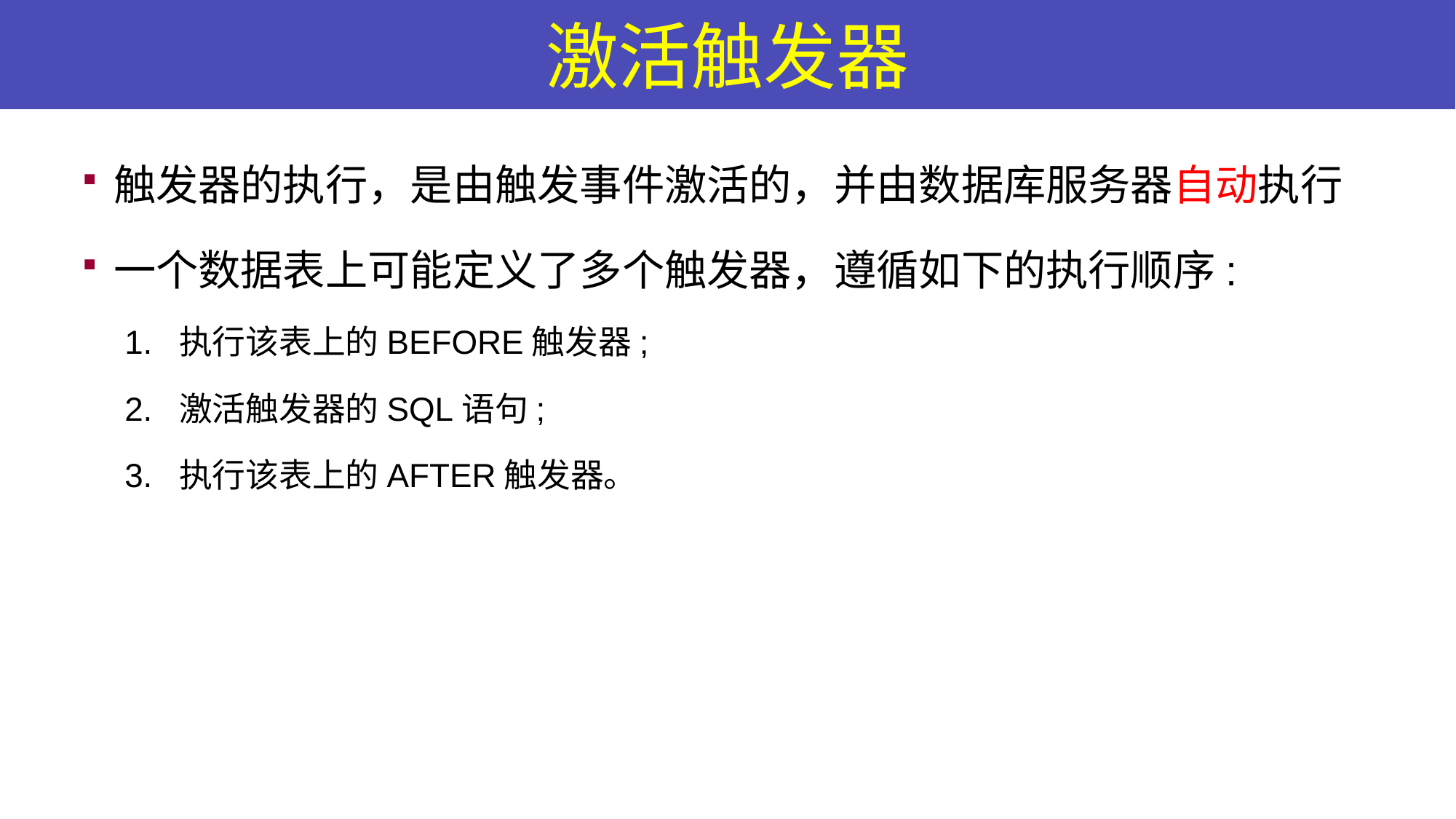

# 激活触发器
触发器的执行，是由触发事件激活的，并由数据库服务器自动执行
一个数据表上可能定义了多个触发器，遵循如下的执行顺序:
执行该表上的BEFORE触发器;
激活触发器的SQL语句;
执行该表上的AFTER触发器。

48